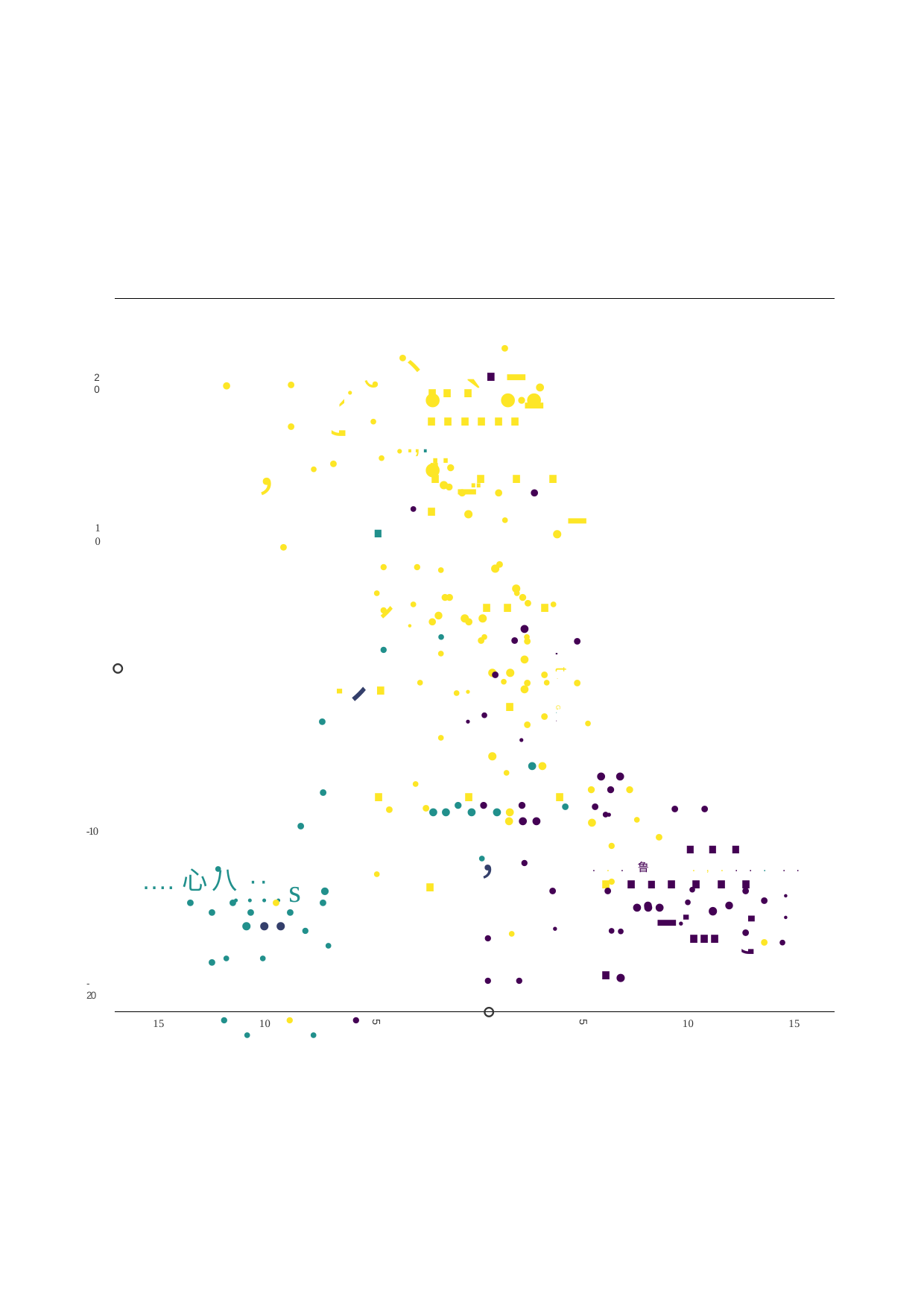

、.,.,.

．
．
...·-· ..
......-.
• ` •·• •.
，．．．．．．
•
20
.•.......•• ...• .
．｀
,
．
， ．
·-．·.．..．.
．
.．·．.-．．..．．·．．.．.．.．.．.
10
．
．
•••
•••．•
．、
．．．．．．．
．．．
．．．．．．
.
。
t ·
．	．
．
、
.
G . .
．
••••••
••
．••
．
••••••••
．．...．-...
．
． ．．•．•．•．•
．．
．
．
．．
•••
．••．••
........
．
-10
，
...
...鲁.,.... ..
....心八··
．．．
．
....s •
．．．．
．．．．．．．．
•••
．．．．．
．．．
．
. , .
．
-20
。

15
10
10
15
5
5